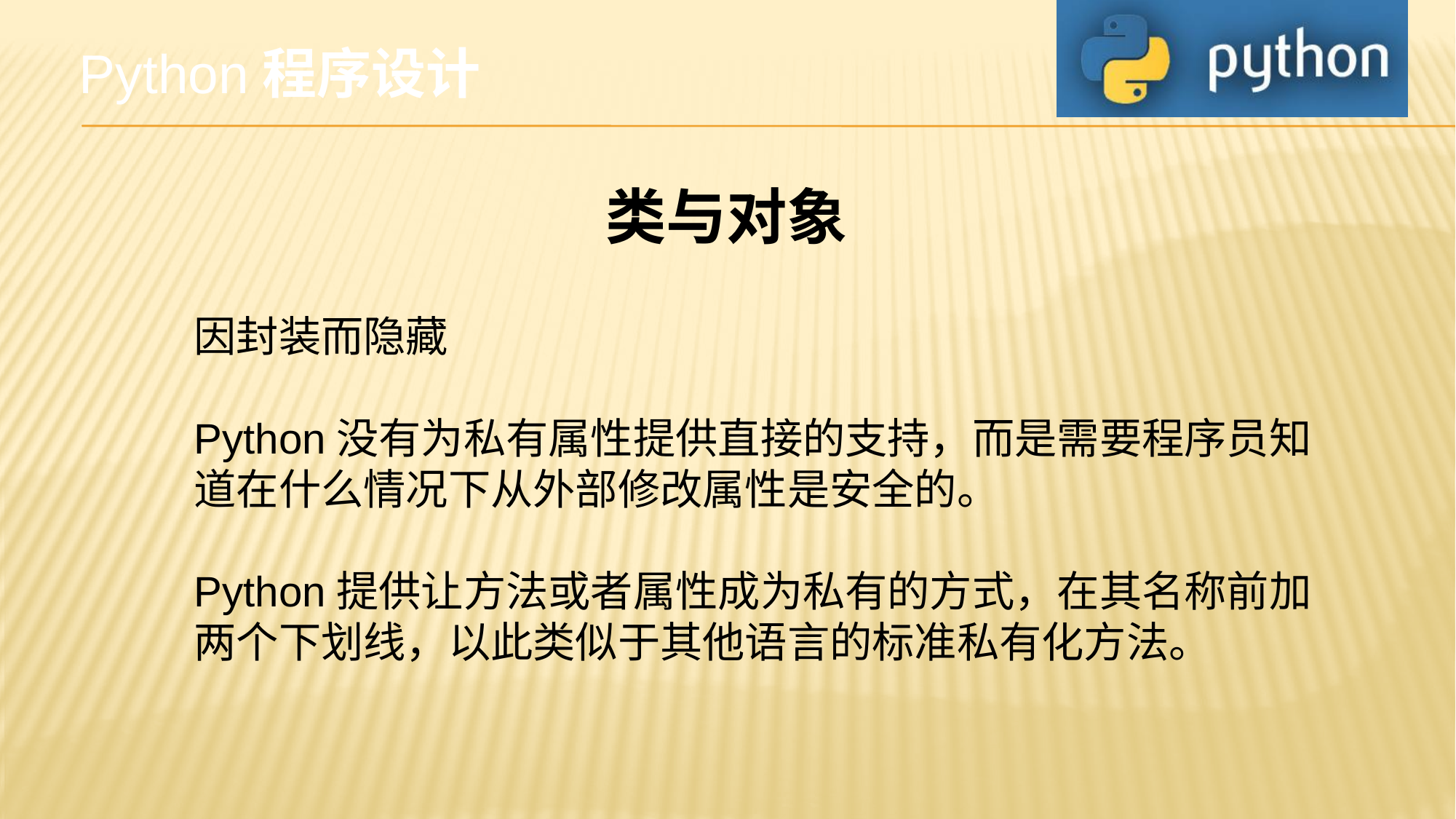

Python程序设计
类与对象
因封装而隐藏
Python没有为私有属性提供直接的支持，而是需要程序员知道在什么情况下从外部修改属性是安全的。
Python提供让方法或者属性成为私有的方式，在其名称前加两个下划线，以此类似于其他语言的标准私有化方法。